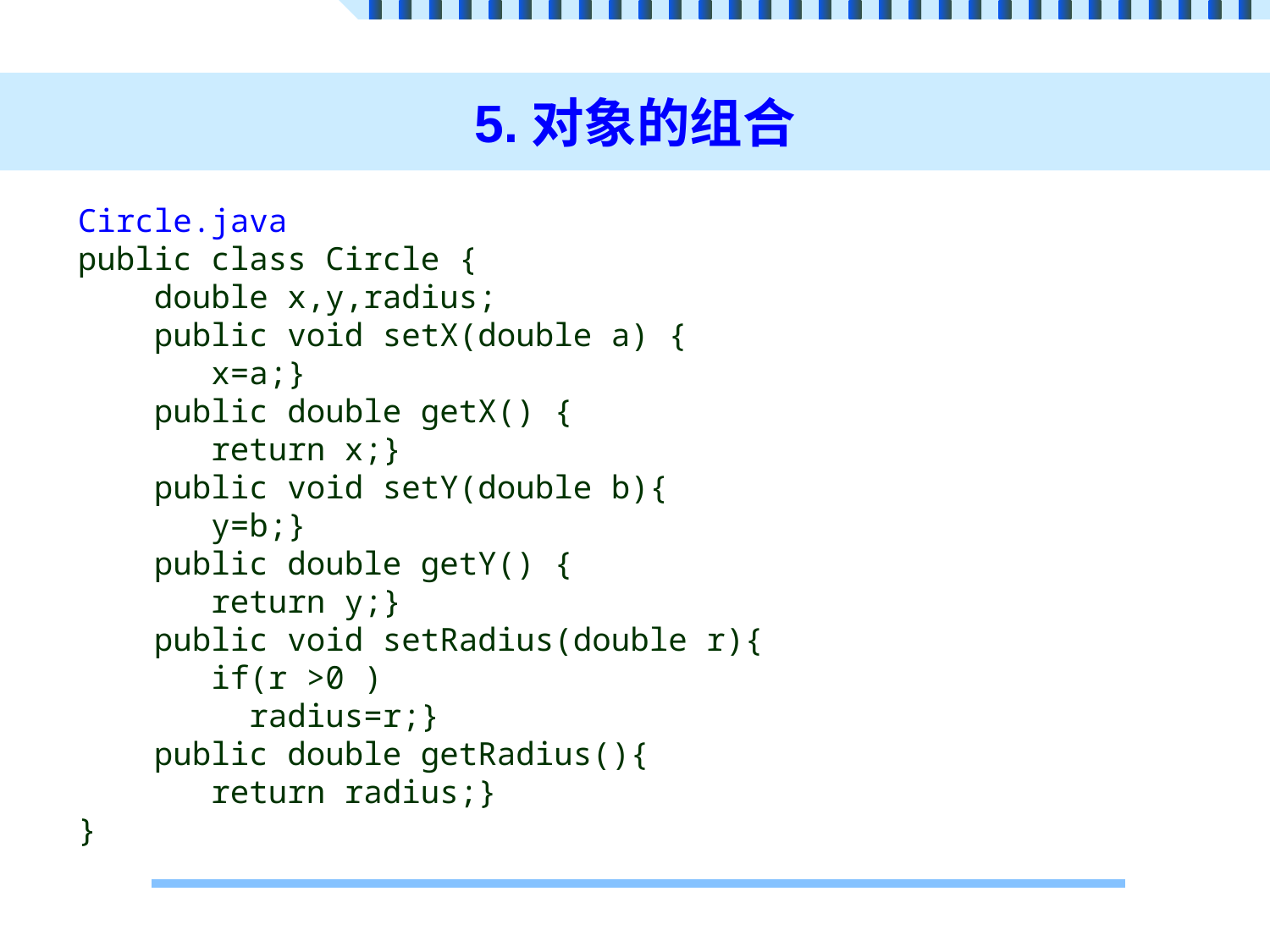

# 5.对象的组合
Circle.java
public class Circle {
    double x,y,radius;
    public void setX(double a) {
       x=a;}
    public double getX() {
       return x;}
    public void setY(double b){
       y=b;}
    public double getY() {
       return y;}
    public void setRadius(double r){
       if(r >0 )
         radius=r;}
    public double getRadius(){
       return radius;}
}